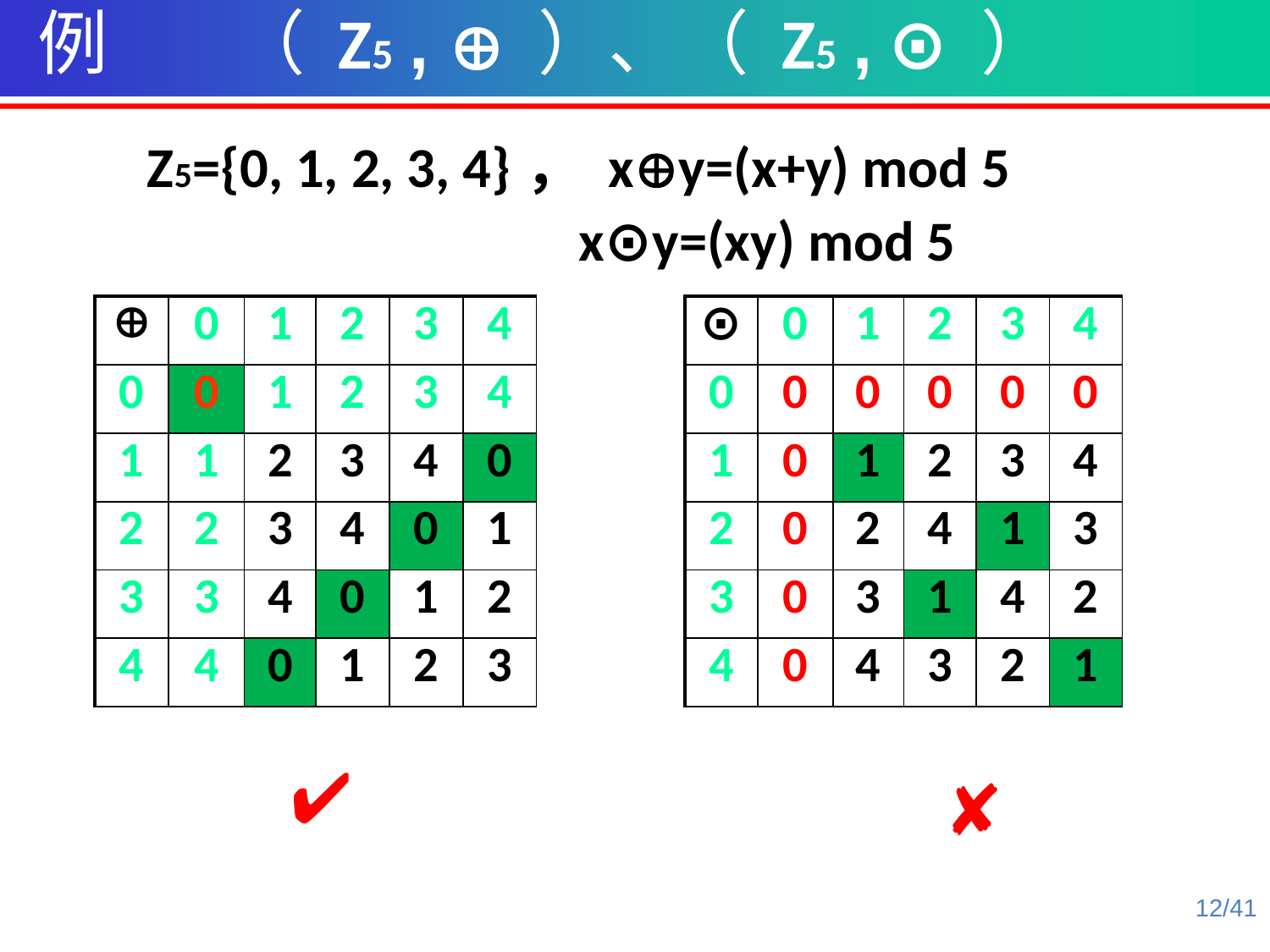

例        （ Z5 , ⊕ ）、（ Z5 , ⊙ ）
          Z5={0, 1, 2, 3, 4}， x⊕y=(x+y) mod 5
                                            x⊙y=(xy) mod 5
| ⊕ | 0 | 1 | 2 | 3 | 4 |
| --- | --- | --- | --- | --- | --- |
| 0 | 0 | 1 | 2 | 3 | 4 |
| 1 | 1 | 2 | 3 | 4 | 0 |
| 2 | 2 | 3 | 4 | 0 | 1 |
| 3 | 3 | 4 | 0 | 1 | 2 |
| 4 | 4 | 0 | 1 | 2 | 3 |
| ⊙ | 0 | 1 | 2 | 3 | 4 |
| --- | --- | --- | --- | --- | --- |
| 0 | 0 | 0 | 0 | 0 | 0 |
| 1 | 0 | 1 | 2 | 3 | 4 |
| 2 | 0 | 2 | 4 | 1 | 3 |
| 3 | 0 | 3 | 1 | 4 | 2 |
| 4 | 0 | 4 | 3 | 2 | 1 |
✔
✘
12/41